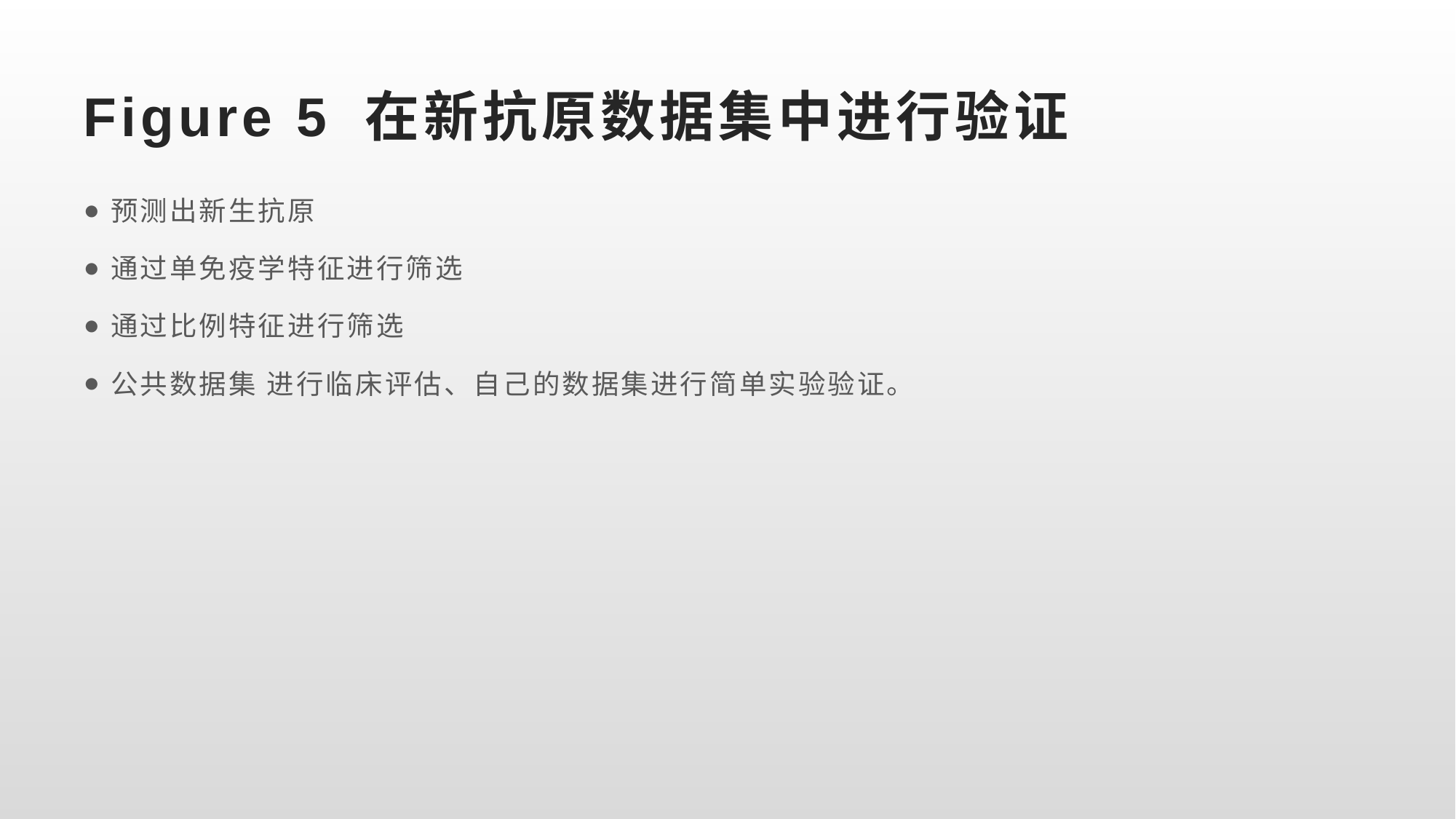

# Figure 5 在新抗原数据集中进行验证
预测出新生抗原
通过单免疫学特征进行筛选
通过比例特征进行筛选
公共数据集 进行临床评估、自己的数据集进行简单实验验证。